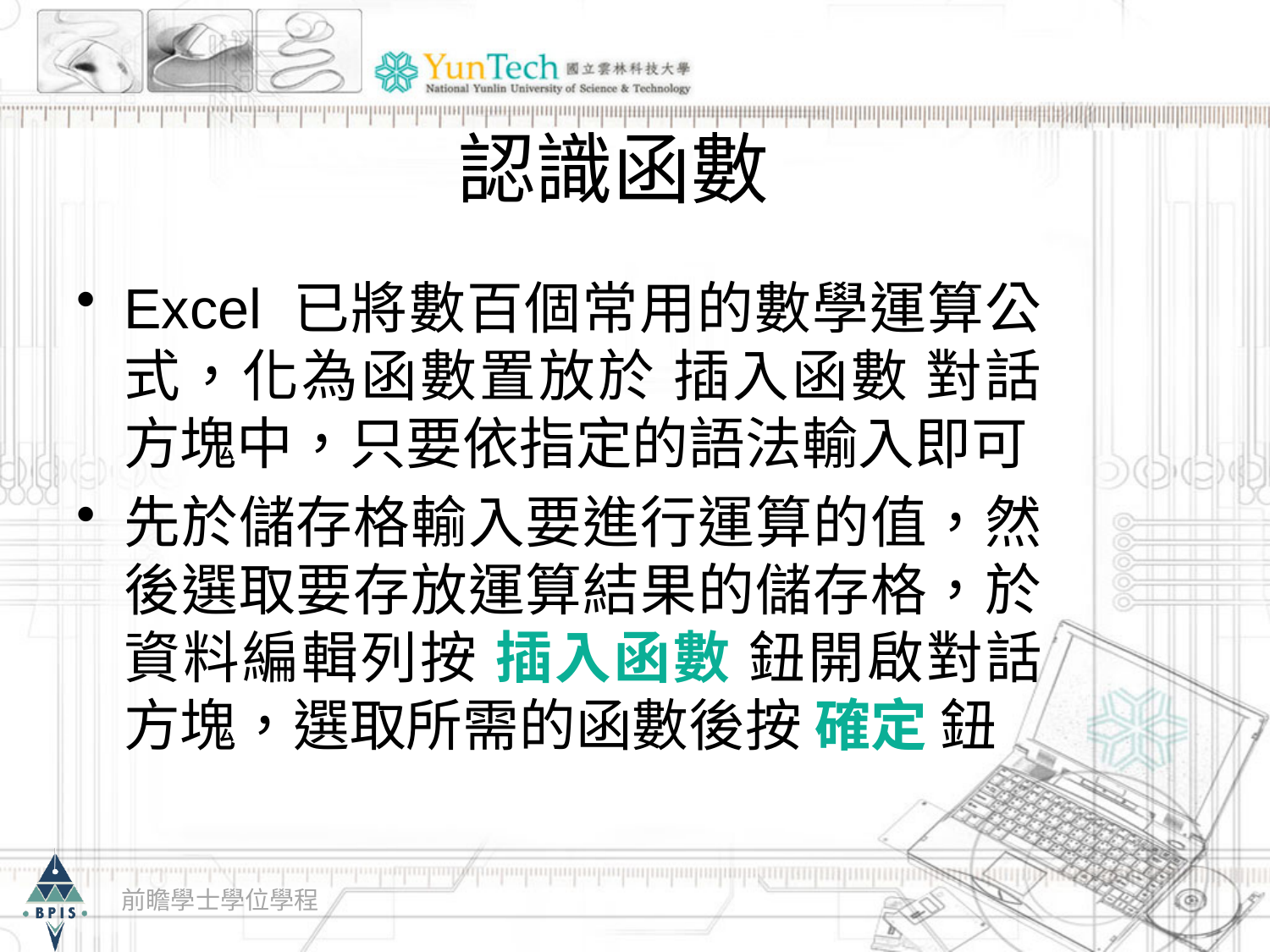

# 認識函數
Excel 已將數百個常用的數學運算公式，化為函數置放於 插入函數 對話方塊中，只要依指定的語法輸入即可
先於儲存格輸入要進行運算的值，然後選取要存放運算結果的儲存格，於資料編輯列按 插入函數 鈕開啟對話方塊，選取所需的函數後按 確定 鈕